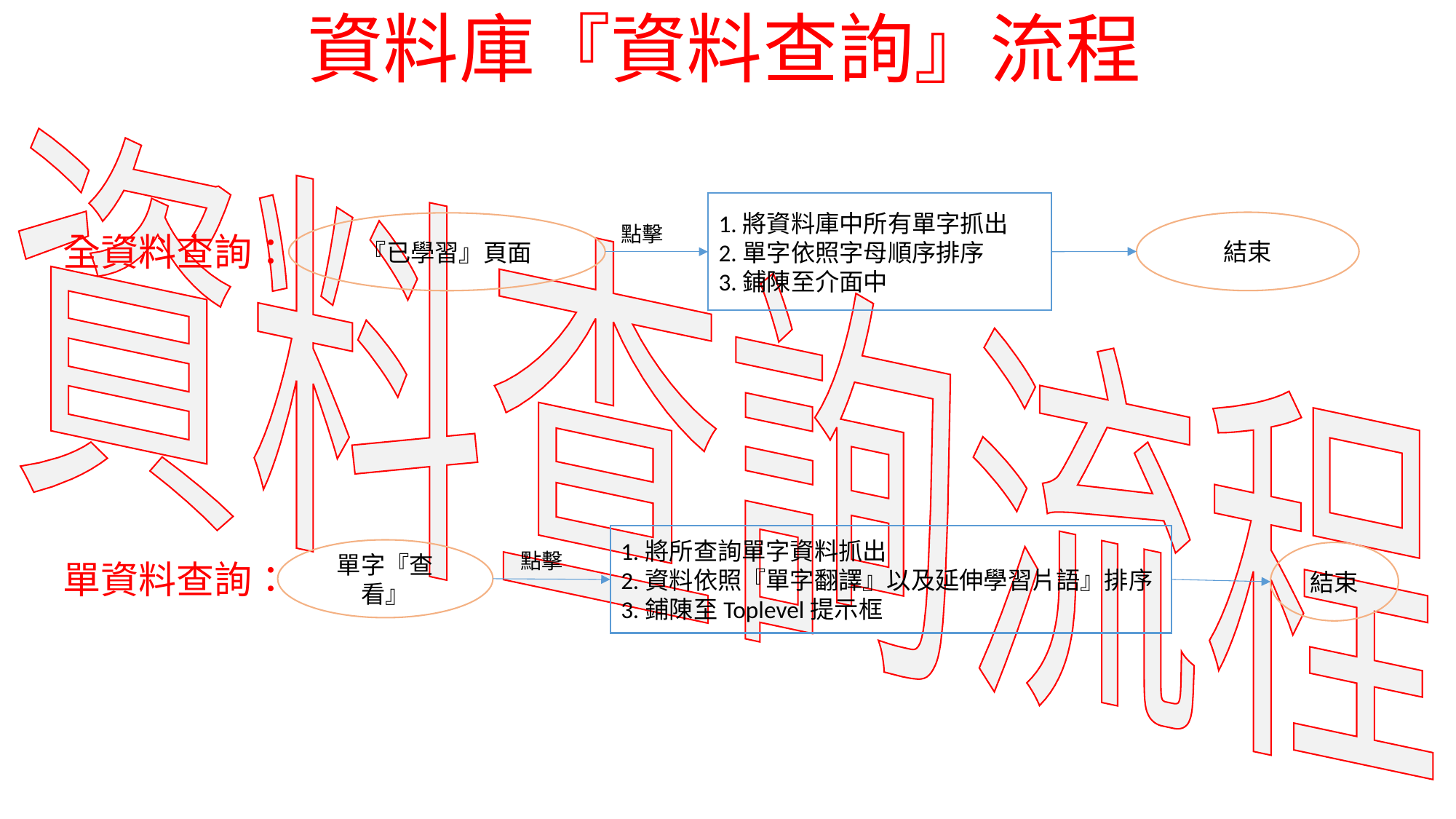

資料庫『資料查詢』流程
資料查詢流程
1.將資料庫中所有單字抓出
2.單字依照字母順序排序
3.鋪陳至介面中
結束
『已學習』頁面
點擊
全資料查詢：
1.將所查詢單字資料抓出
2.資料依照『單字翻譯』以及延伸學習片語』排序
3.鋪陳至Toplevel提示框
單字『查看』
點擊
結束
單資料查詢：